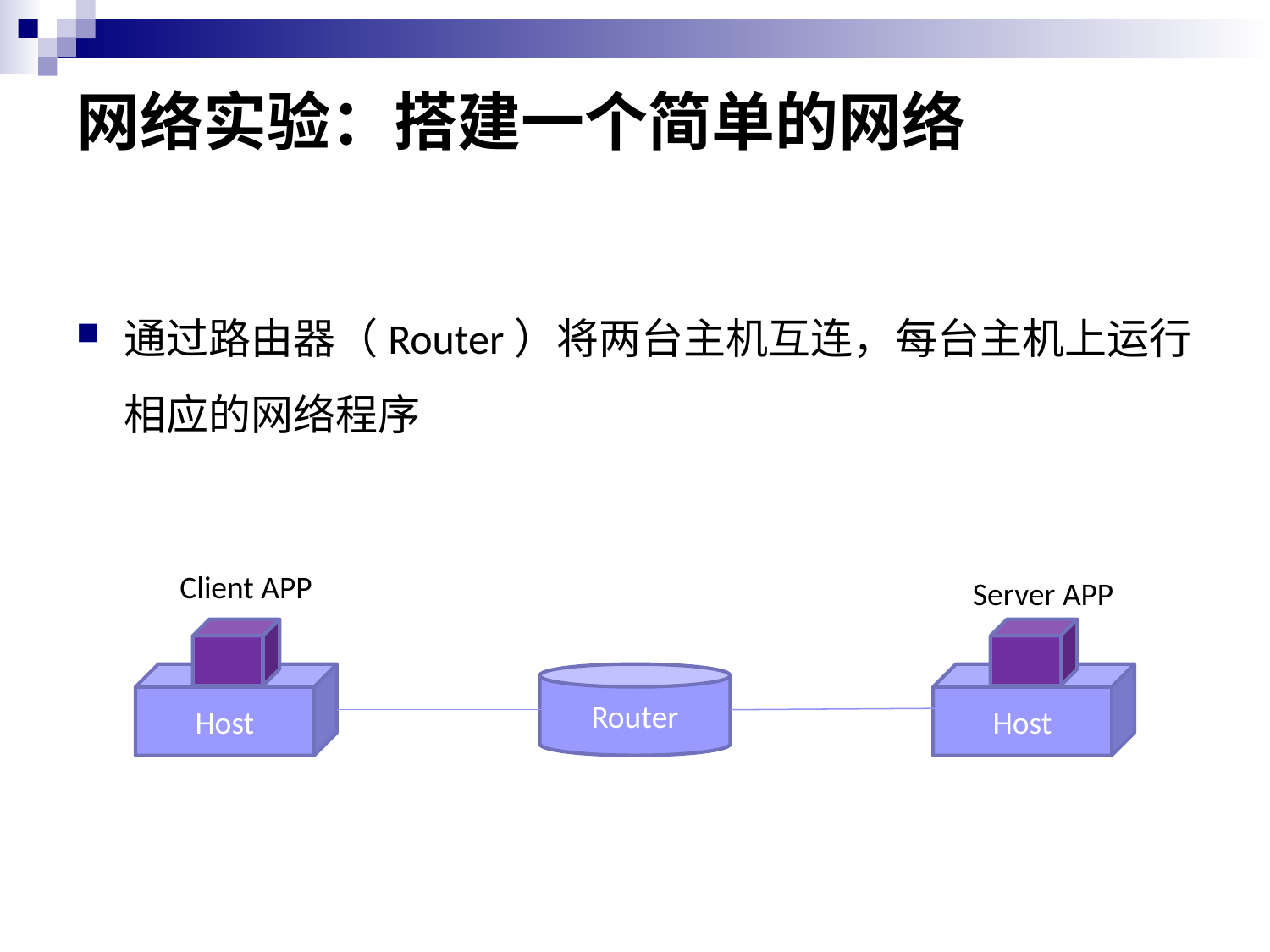

# 网络实验：搭建一个简单的网络
通过路由器（Router）将两台主机互连，每台主机上运行相应的网络程序
Client APP
Server APP

Host
Router
Host
42